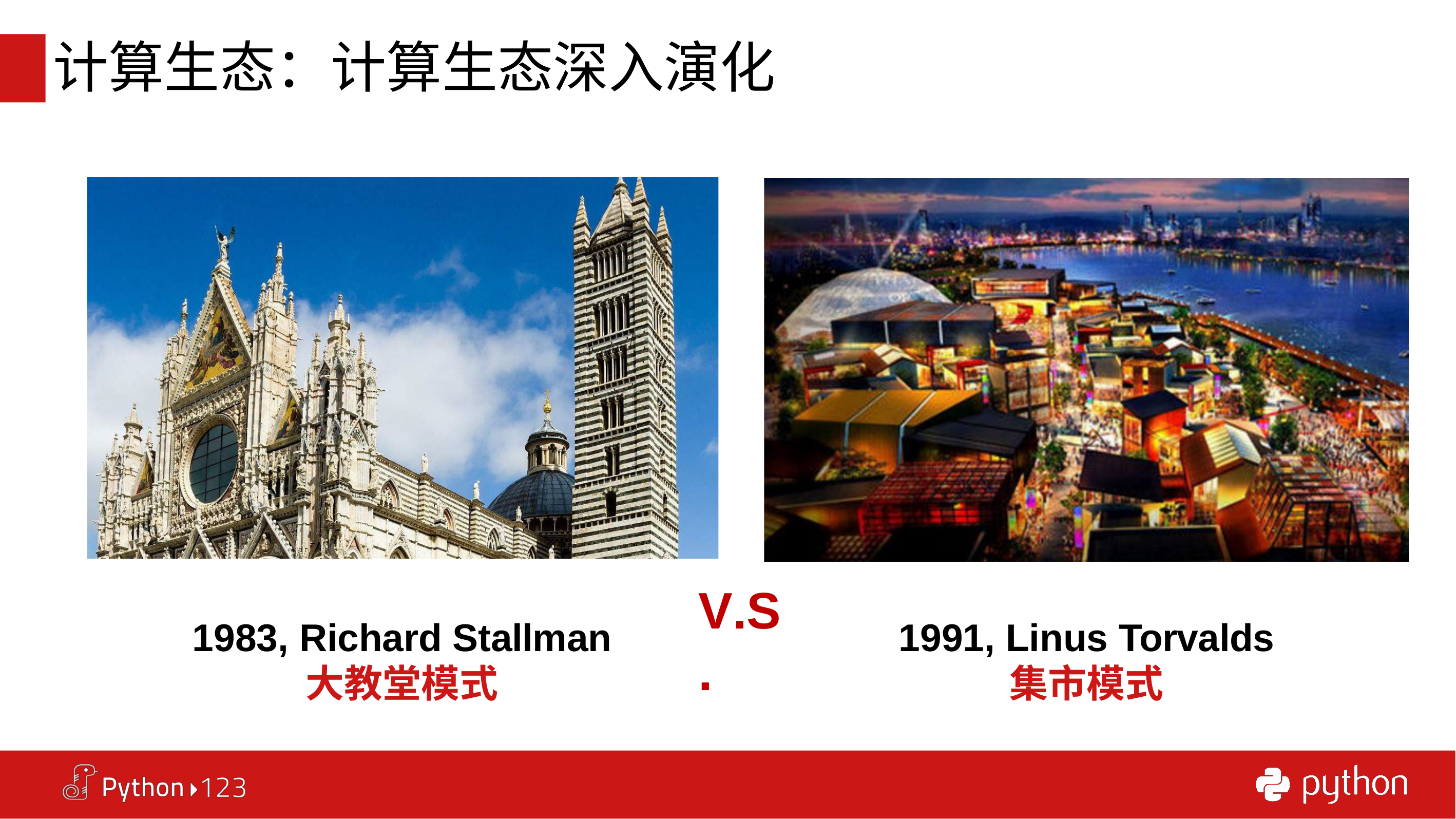

# 计算生态：计算生态深入演化

V.S.
1983, Richard Stallman
大教堂模式
1991, Linus Torvalds
集市模式